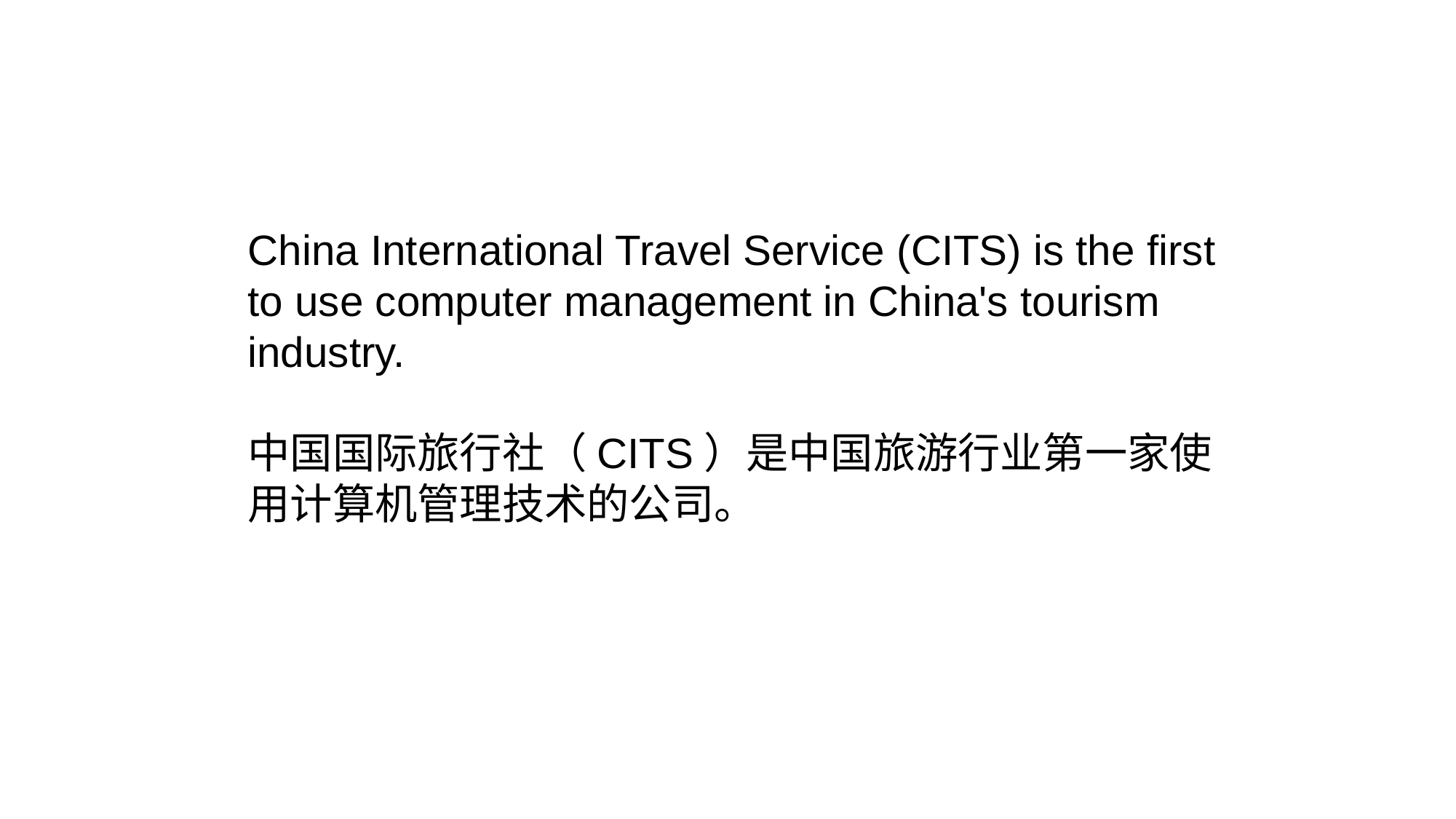

China International Travel Service (CITS) is the first to use computer management in China's tourism industry.

中国国际旅行社（CITS）是中国旅游行业第一家使用计算机管理技术的公司。